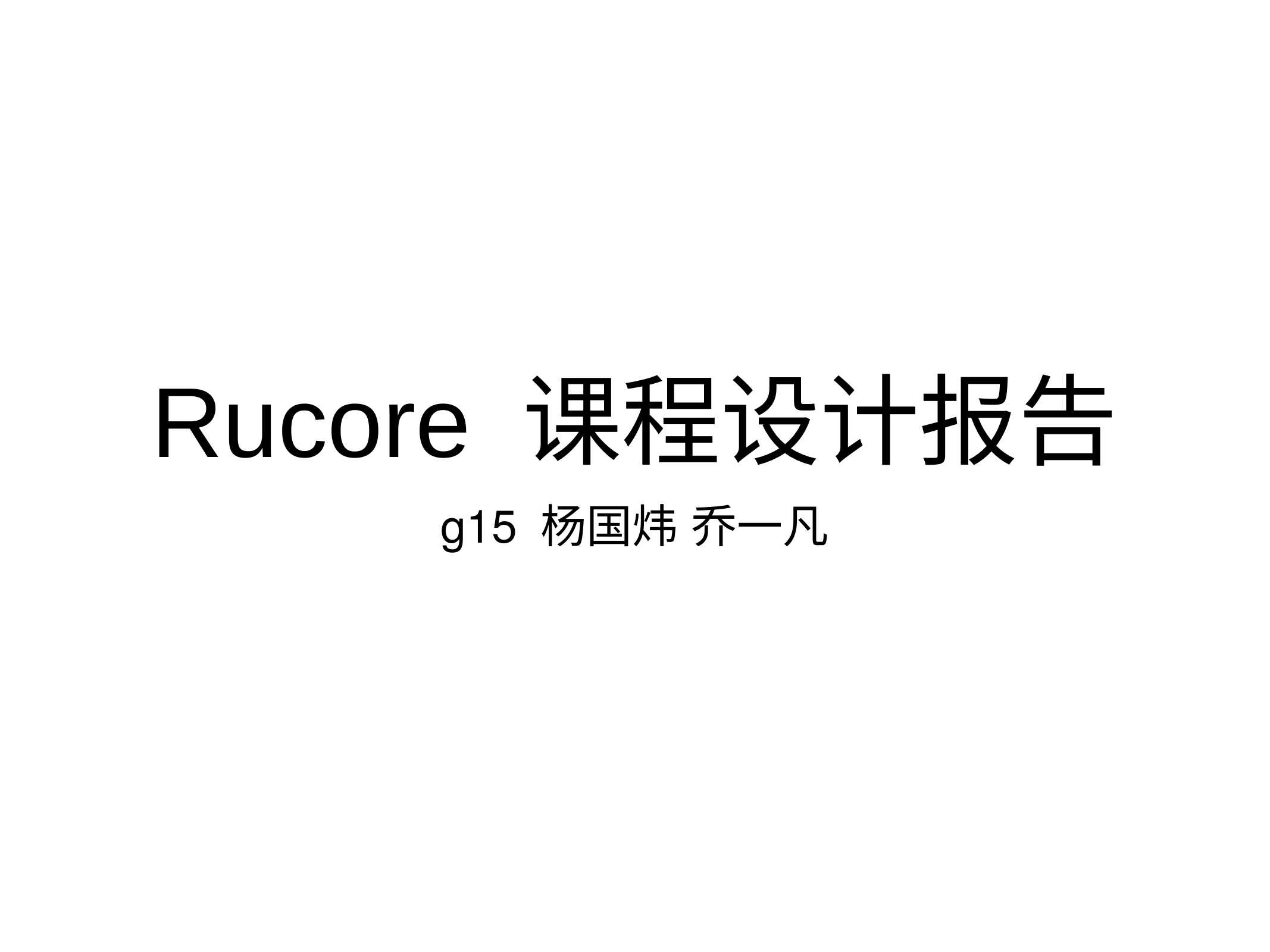

# Rucore 课程设计报告
g15 杨国炜 乔一凡
1